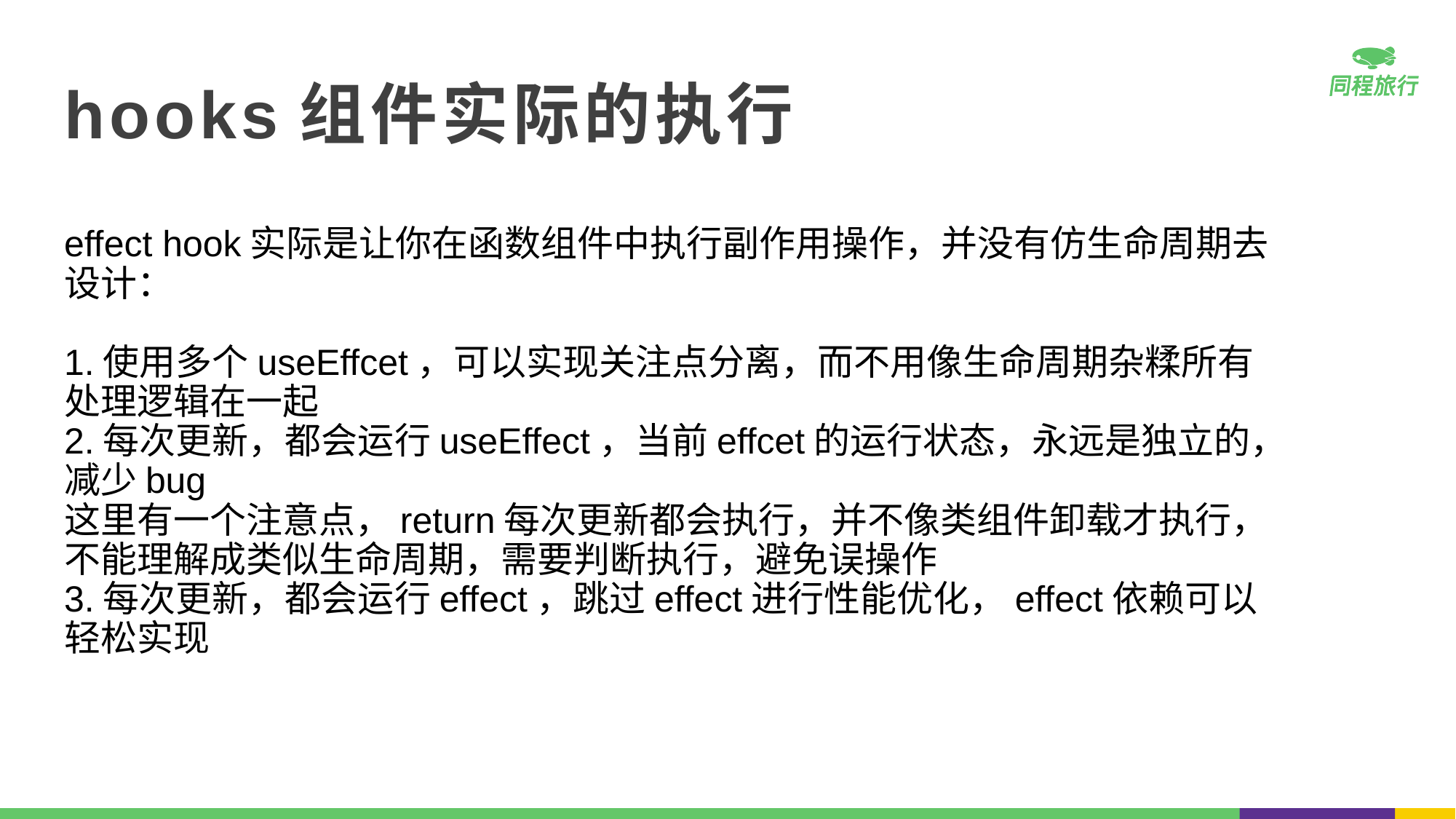

hooks组件实际的执行
effect hook实际是让你在函数组件中执行副作用操作，并没有仿生命周期去设计：

1.使用多个useEffcet，可以实现关注点分离，而不用像生命周期杂糅所有处理逻辑在一起
2.每次更新，都会运行useEffect，当前effcet的运行状态，永远是独立的，减少bug
这里有一个注意点，return每次更新都会执行，并不像类组件卸载才执行，不能理解成类似生命周期，需要判断执行，避免误操作
3.每次更新，都会运行effect，跳过effect进行性能优化，effect依赖可以轻松实现